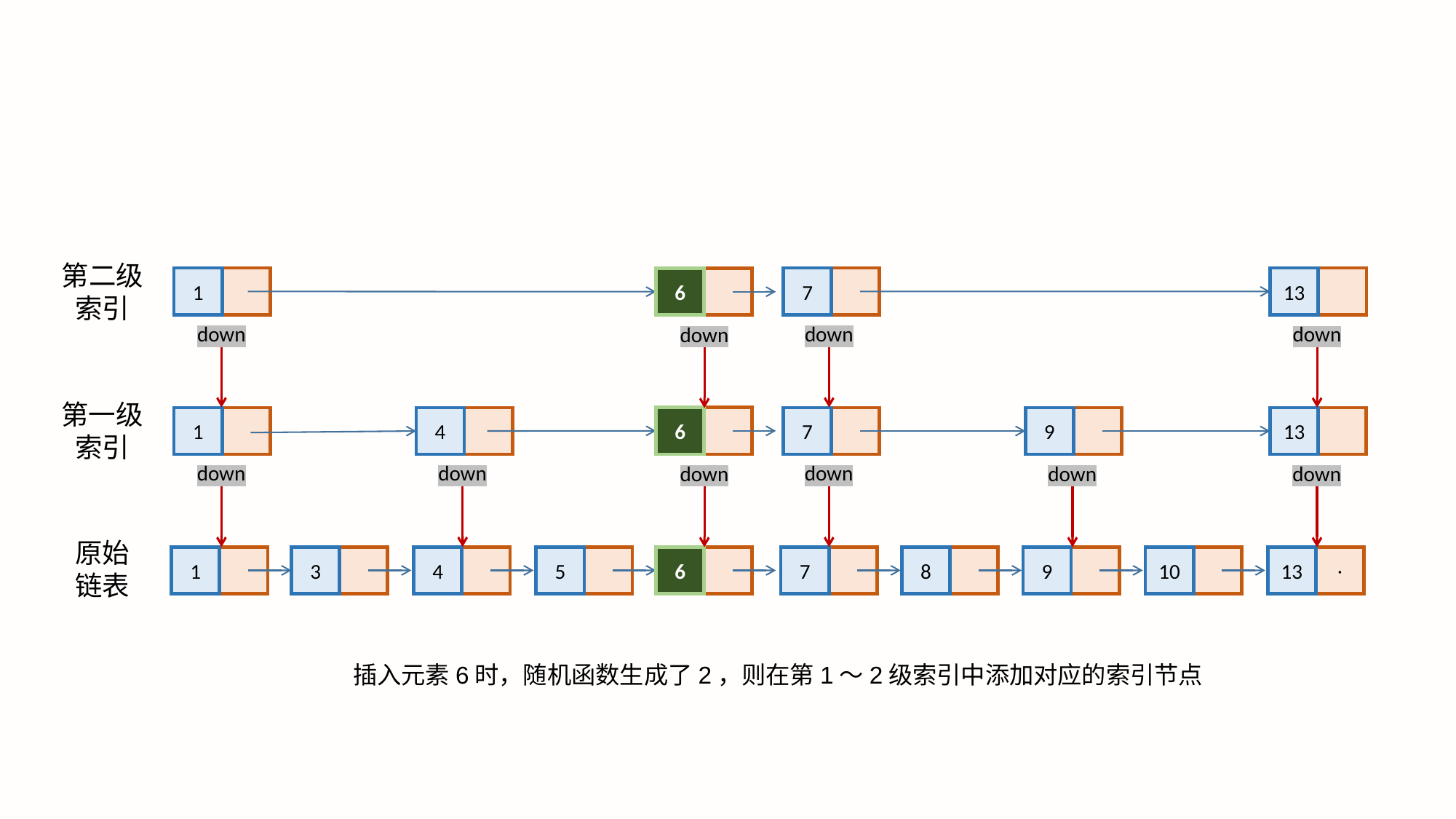

第二级
索引
1

7

13

6

down
down
down
down
第一级
索引
6

1

4

7

9

13

down
down
down
down
down
down
原始
链表
1

3

4

5

6

7

8

9

10

13
·
插入元素6时，随机函数生成了2，则在第1～2级索引中添加对应的索引节点